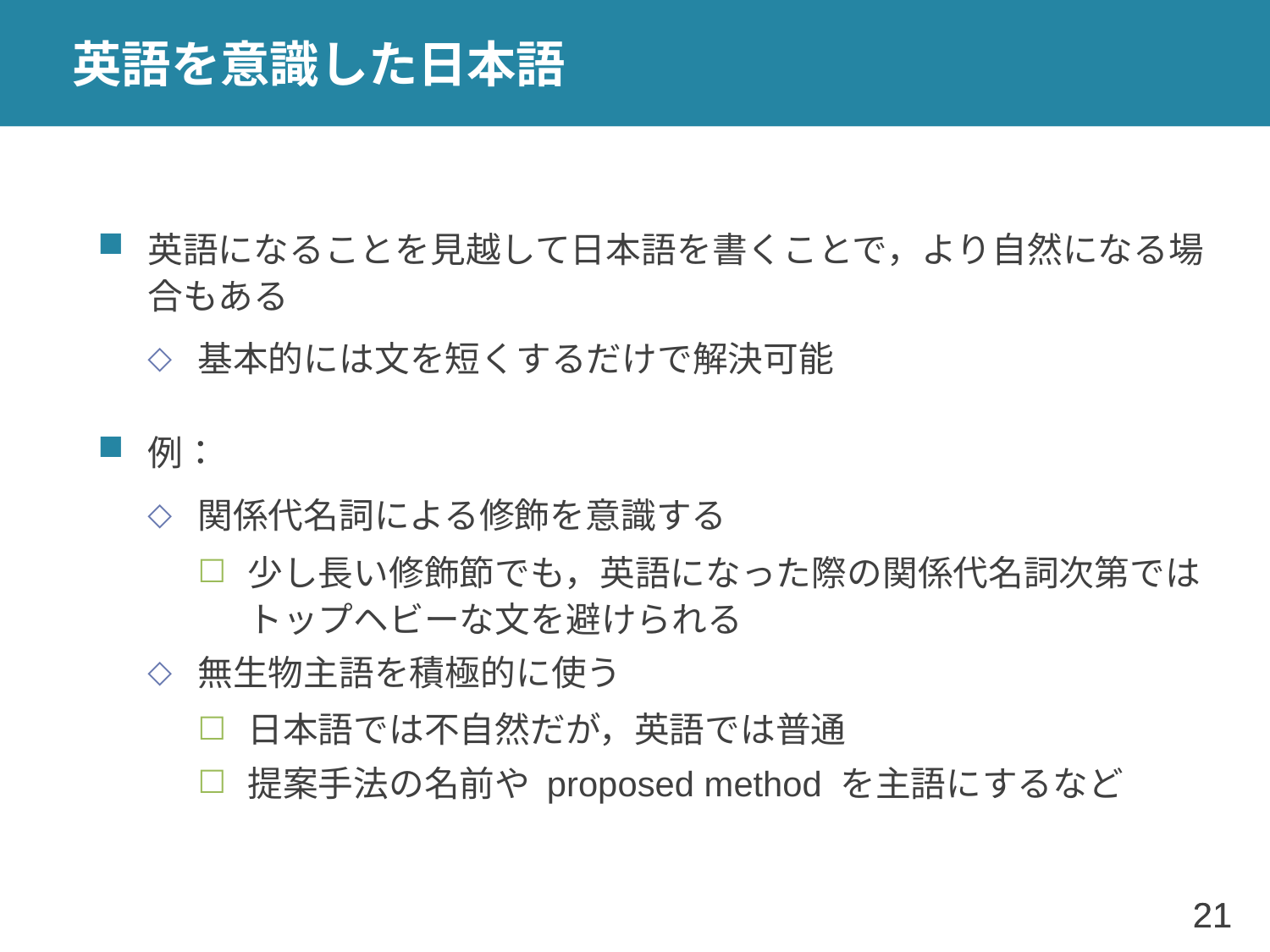

# 英語を意識した日本語
英語になることを見越して日本語を書くことで，より自然になる場合もある
基本的には文を短くするだけで解決可能
例：
関係代名詞による修飾を意識する
少し長い修飾節でも，英語になった際の関係代名詞次第ではトップヘビーな文を避けられる
無生物主語を積極的に使う
日本語では不自然だが，英語では普通
提案手法の名前や proposed method を主語にするなど